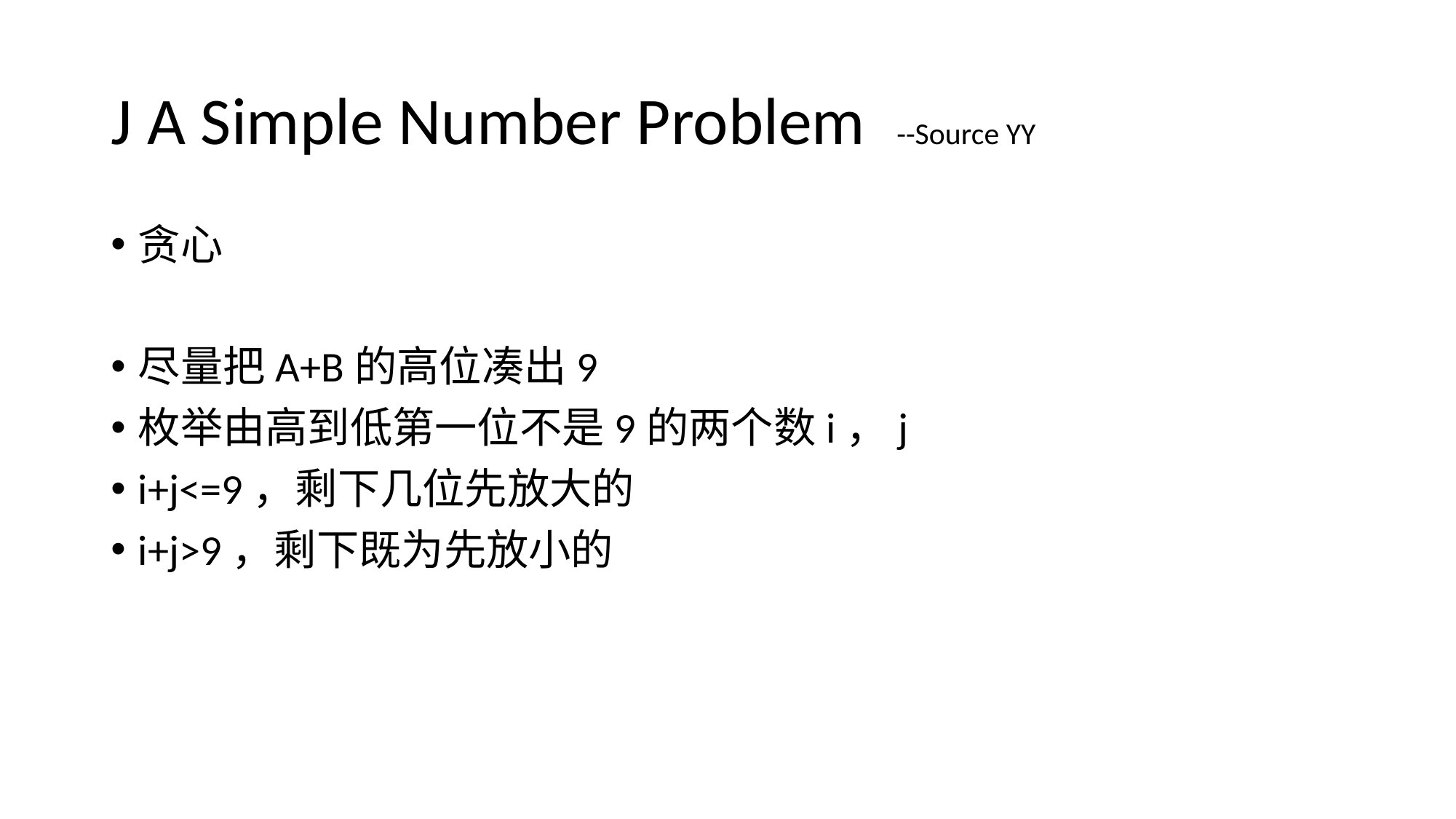

# J A Simple Number Problem  --Source YY
贪心

尽量把A+B的高位凑出9
枚举由高到低第一位不是9的两个数i，j
i+j<=9，剩下几位先放大的
i+j>9，剩下既为先放小的